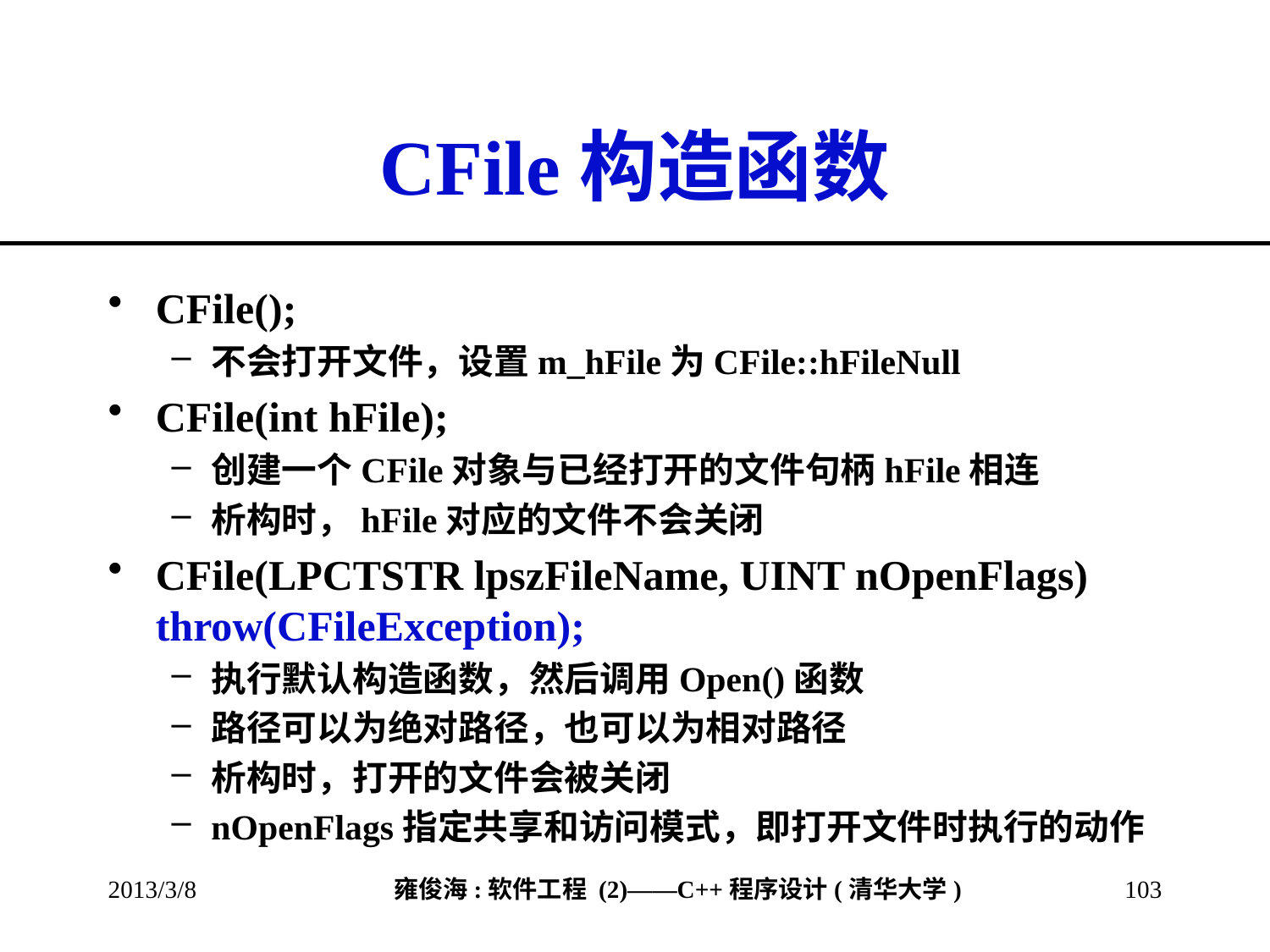

# CFile构造函数
CFile();
不会打开文件，设置m_hFile为CFile::hFileNull
CFile(int hFile);
创建一个CFile对象与已经打开的文件句柄hFile相连
析构时，hFile对应的文件不会关闭
CFile(LPCTSTR lpszFileName, UINT nOpenFlags) throw(CFileException);
执行默认构造函数，然后调用Open()函数
路径可以为绝对路径，也可以为相对路径
析构时，打开的文件会被关闭
nOpenFlags指定共享和访问模式，即打开文件时执行的动作
2013/3/8
103